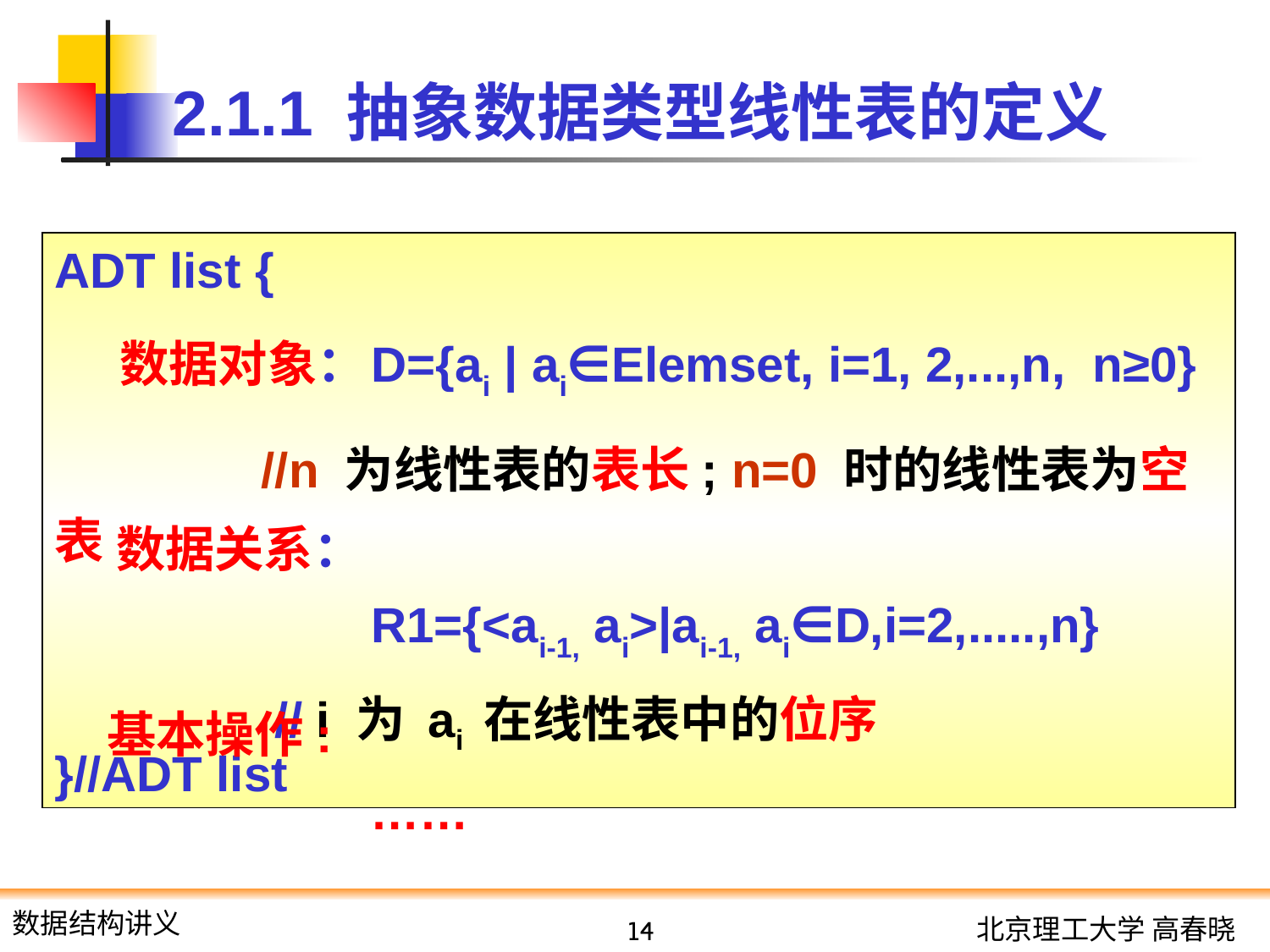

# 2.1.1 抽象数据类型线性表的定义

ADT list {

}//ADT list
                       D={ai | ai∈Elemset, i=1, 2,...,n,  n≥0}
               //n 为线性表的表长; n=0 时的线性表为空表
                       R1={<ai-1, ai>|ai-1, ai∈D,i=2,.....,n}
                // i 为 ai 在线性表中的位序
                       ……
数据对象：
数据关系：
基本操作:
14